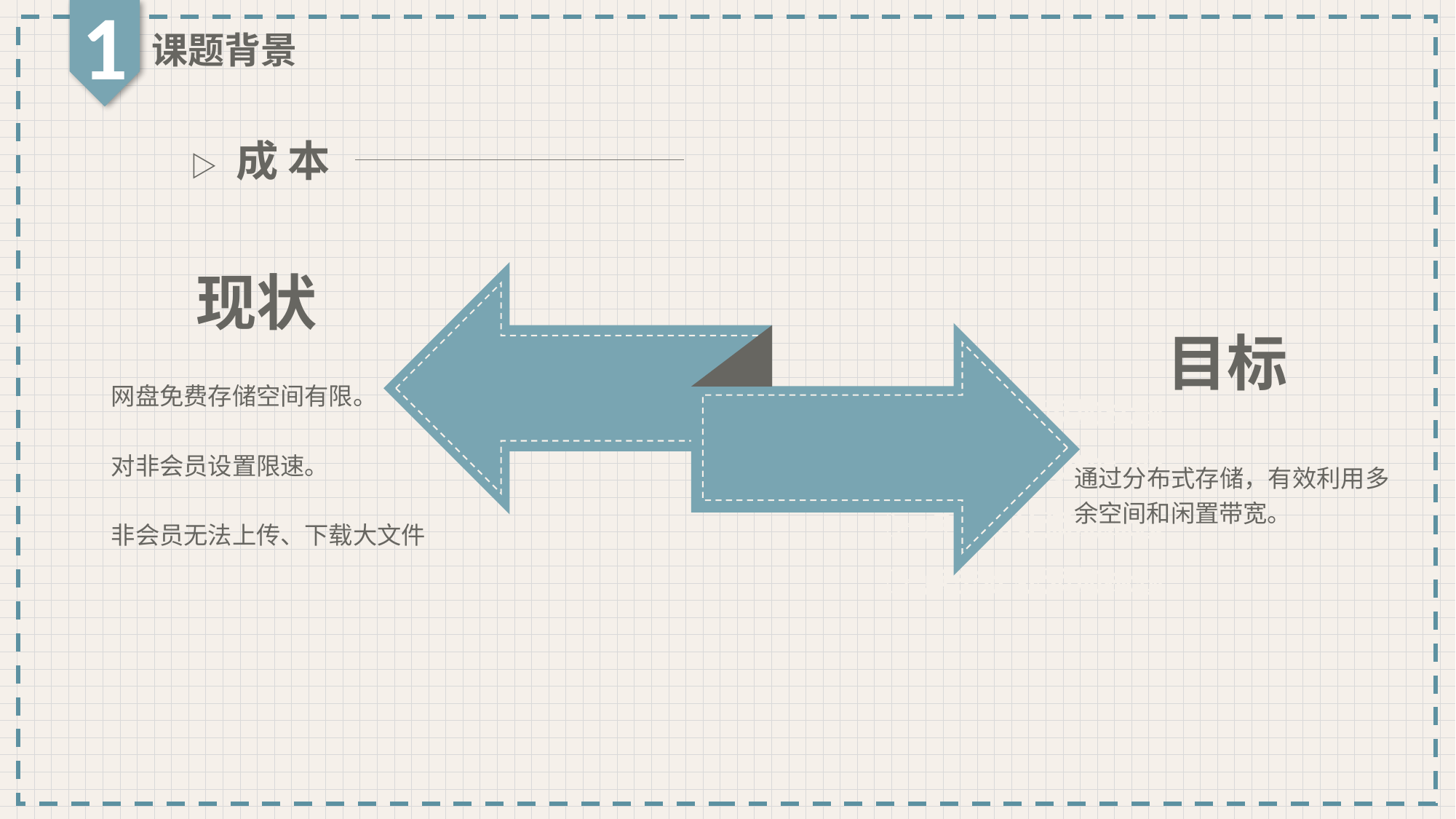

1

课题背景
▷  成 本
现状

目标
网盘免费存储空间有限。

对非会员设置限速。

非会员无法上传、下载大文件
▷点击此处添加标题
▷点击此处添加标题
通过分布式存储，有效利用多余空间和闲置带宽。
▷点击此处添加标题
▷点击此处添加标题